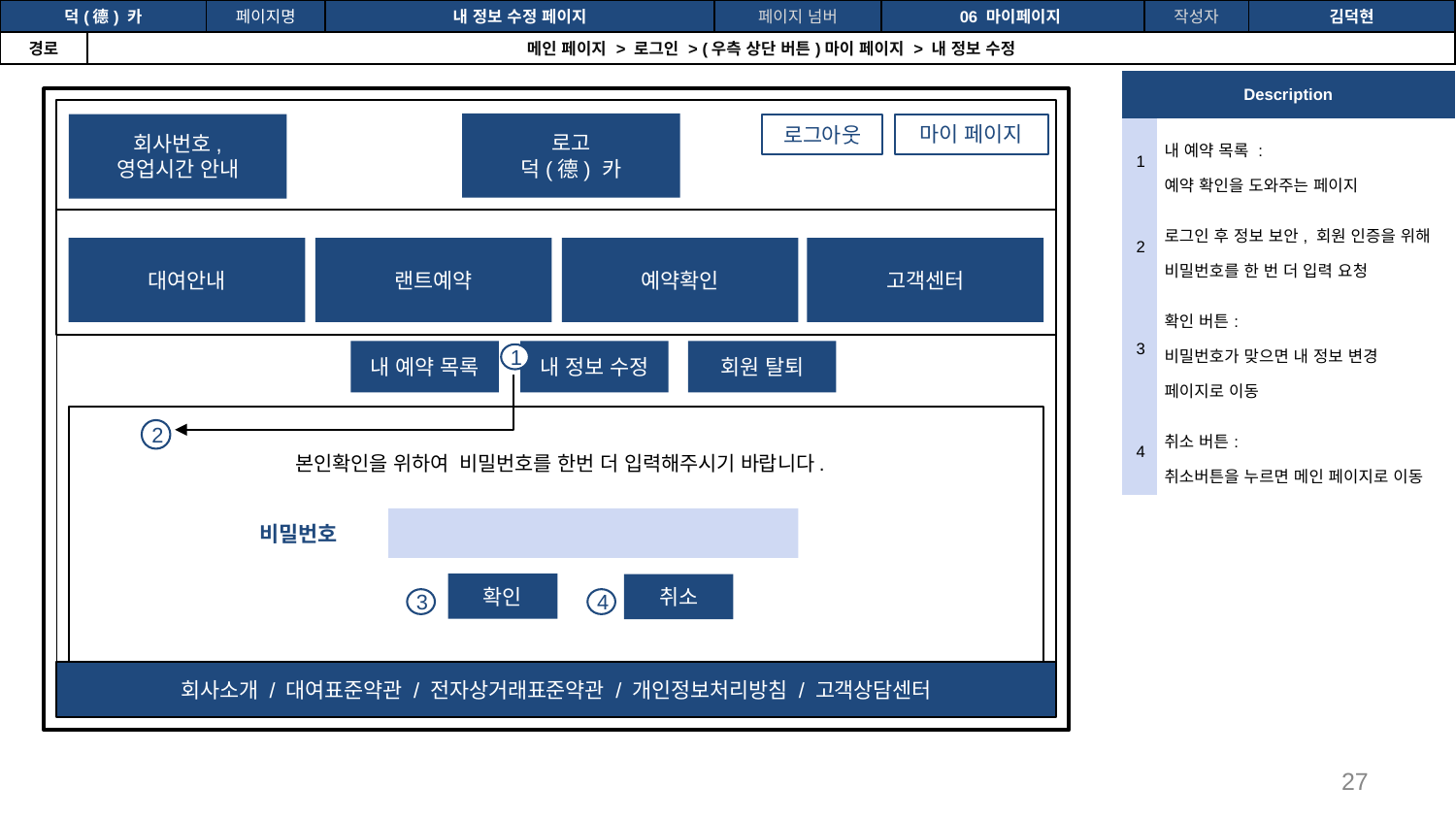

| 덕(德) 카 |  | 페이지명 | 내 정보 수정 페이지 | 페이지 넘버 | 06 마이페이지 | 작성자 | 김덕현 |
| --- | --- | --- | --- | --- | --- | --- | --- |
| 경로 | 메인 페이지 > 로그인 > (우측 상단 버튼)마이 페이지 > 내 정보 수정 |  |  |  |  |  |  |
공간(오피스) 대여 시스템
| Description |  |
| --- | --- |
| 1 | 내 예약 목록 : 예약 확인을 도와주는 페이지 |
| 2 | 로그인 후 정보 보안, 회원 인증을 위해 비밀번호를 한 번 더 입력 요청 |
| 3 | 확인 버튼: 비밀번호가 맞으면 내 정보 변경 페이지로 이동 |
| 4 | 취소 버튼: 취소버튼을 누르면 메인 페이지로 이동 |

로고
덕(德) 카
회사번호,
영업시간 안내
마이 페이지
로그아웃

대여안내
랜트예약
예약확인
고객센터
내 예약 목록
내 정보 수정
회원 탈퇴
1

2
본인확인을 위하여  비밀번호를 한번 더 입력해주시기 바랍니다.

비밀번호
확인
취소
3
4
회사소개 / 대여표준약관 / 전자상거래표준약관 / 개인정보처리방침 / 고객상담센터
27